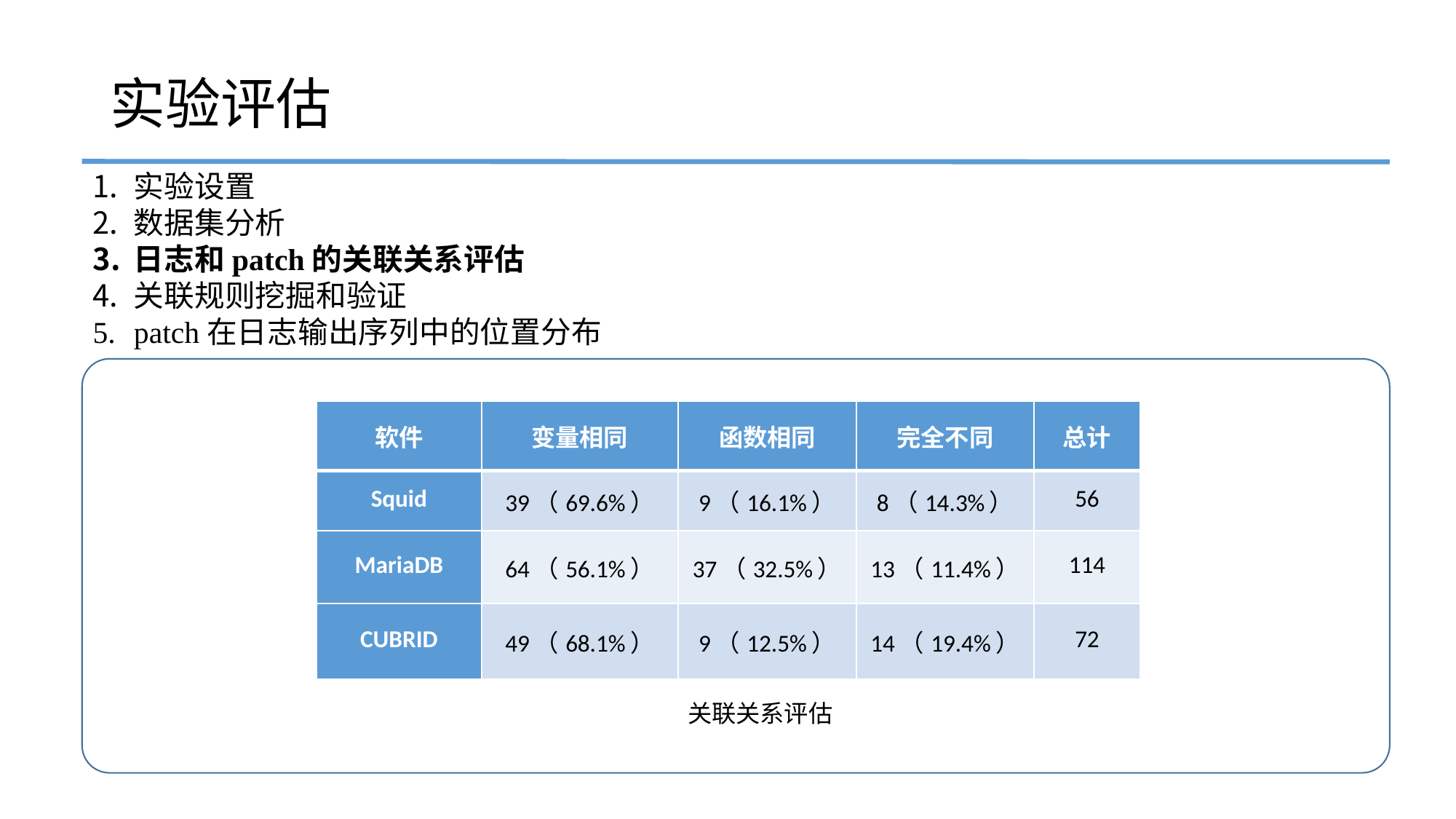

# 实验评估
实验设置
数据集分析
日志和patch的关联关系评估
关联规则挖掘和验证
patch在日志输出序列中的位置分布

| 软件 | 变量相同 | 函数相同 | 完全不同 | 总计 |
| --- | --- | --- | --- | --- |
| Squid | 39（69.6%） | 9（16.1%） | 8（14.3%） | 56 |
| MariaDB | 64（56.1%） | 37（32.5%） | 13（11.4%） | 114 |
| CUBRID | 49（68.1%） | 9（12.5%） | 14（19.4%） | 72 |
关联关系评估